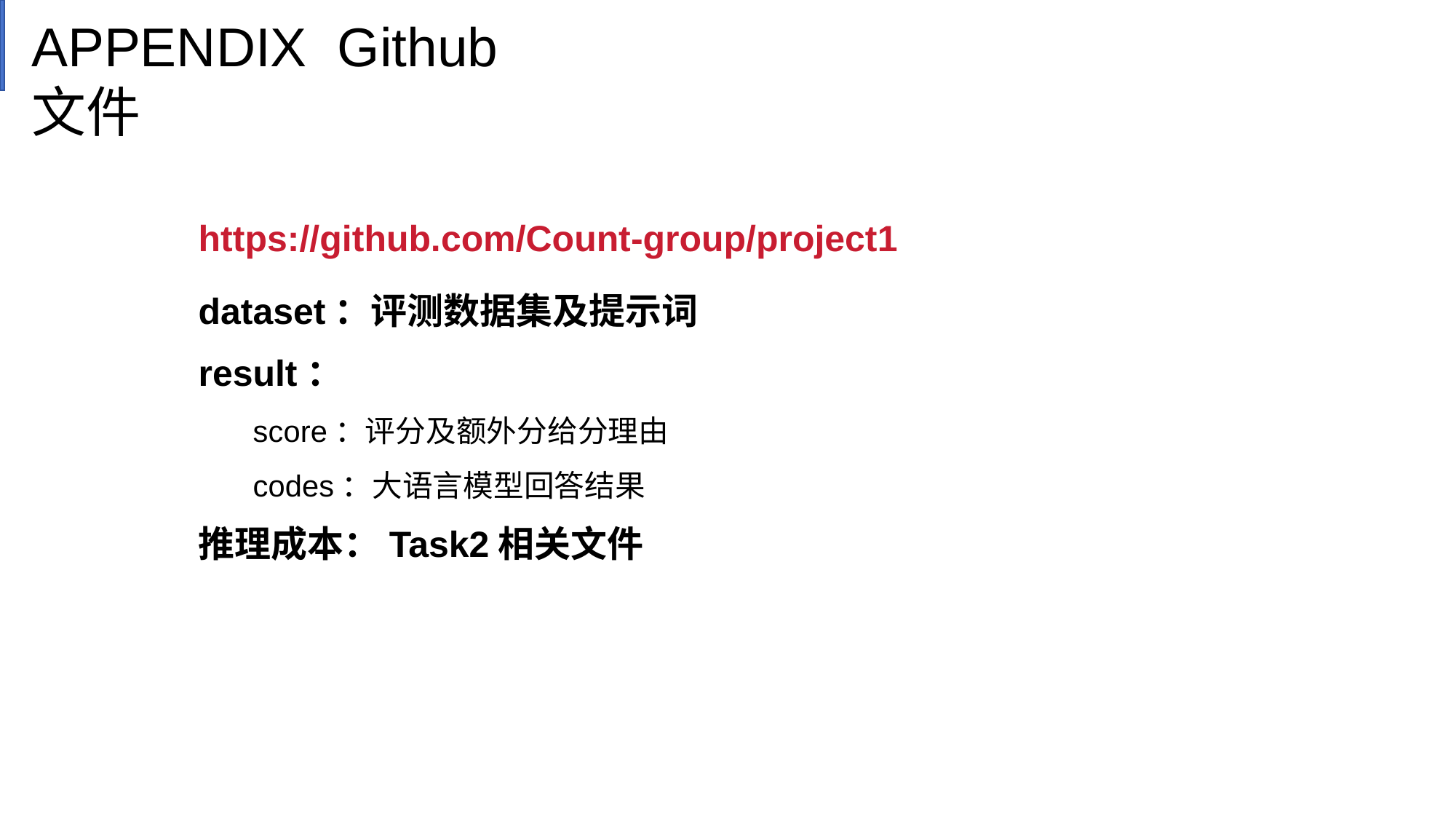

APPENDIX  Github文件
https://github.com/Count-group/project1
dataset：评测数据集及提示词
result：
score：评分及额外分给分理由
codes：大语言模型回答结果
推理成本：Task2相关文件